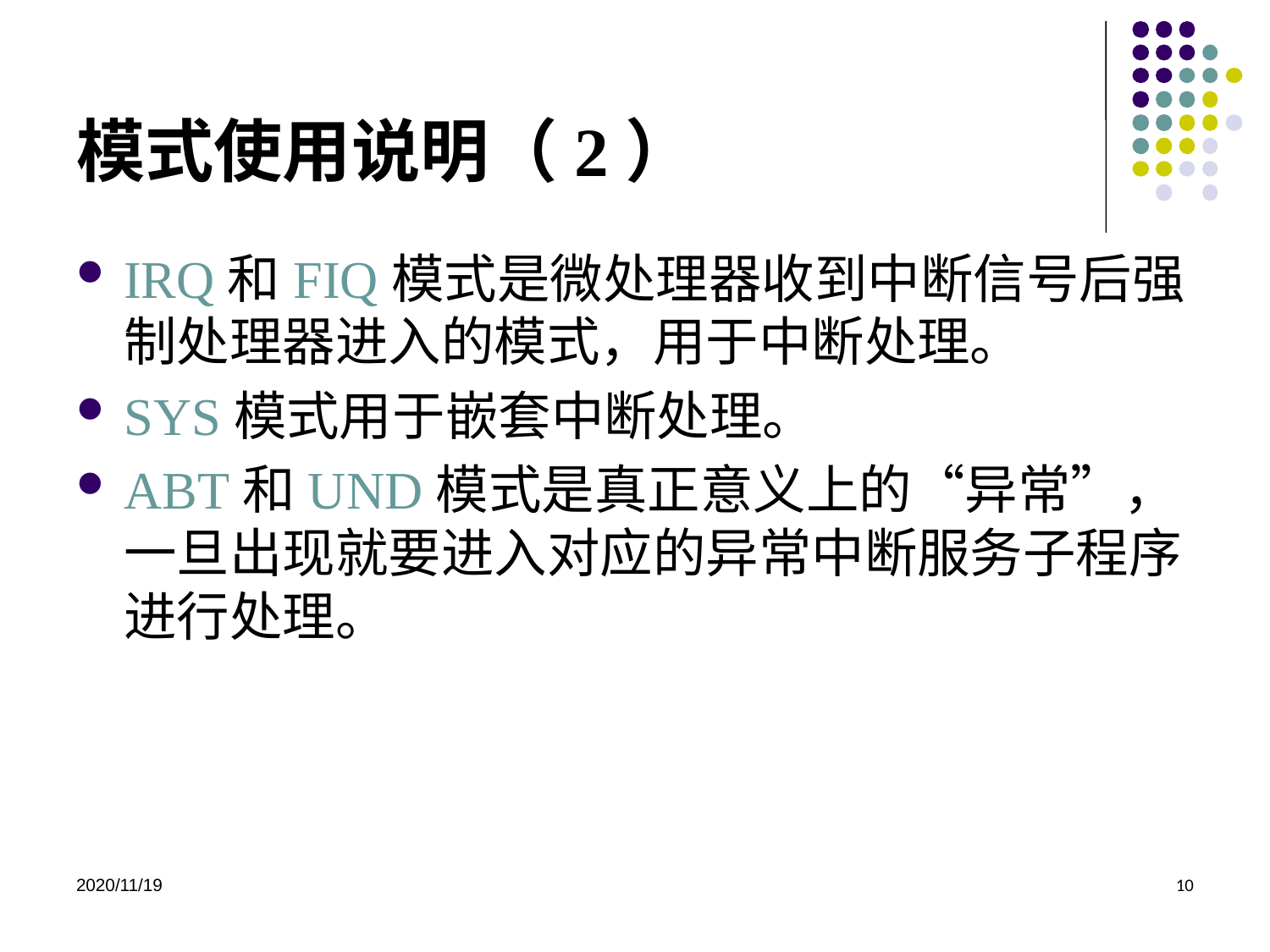

# 模式使用说明（2）
IRQ和FIQ模式是微处理器收到中断信号后强制处理器进入的模式，用于中断处理。
SYS模式用于嵌套中断处理。
ABT和UND模式是真正意义上的“异常”，一旦出现就要进入对应的异常中断服务子程序进行处理。

2020/11/19
10